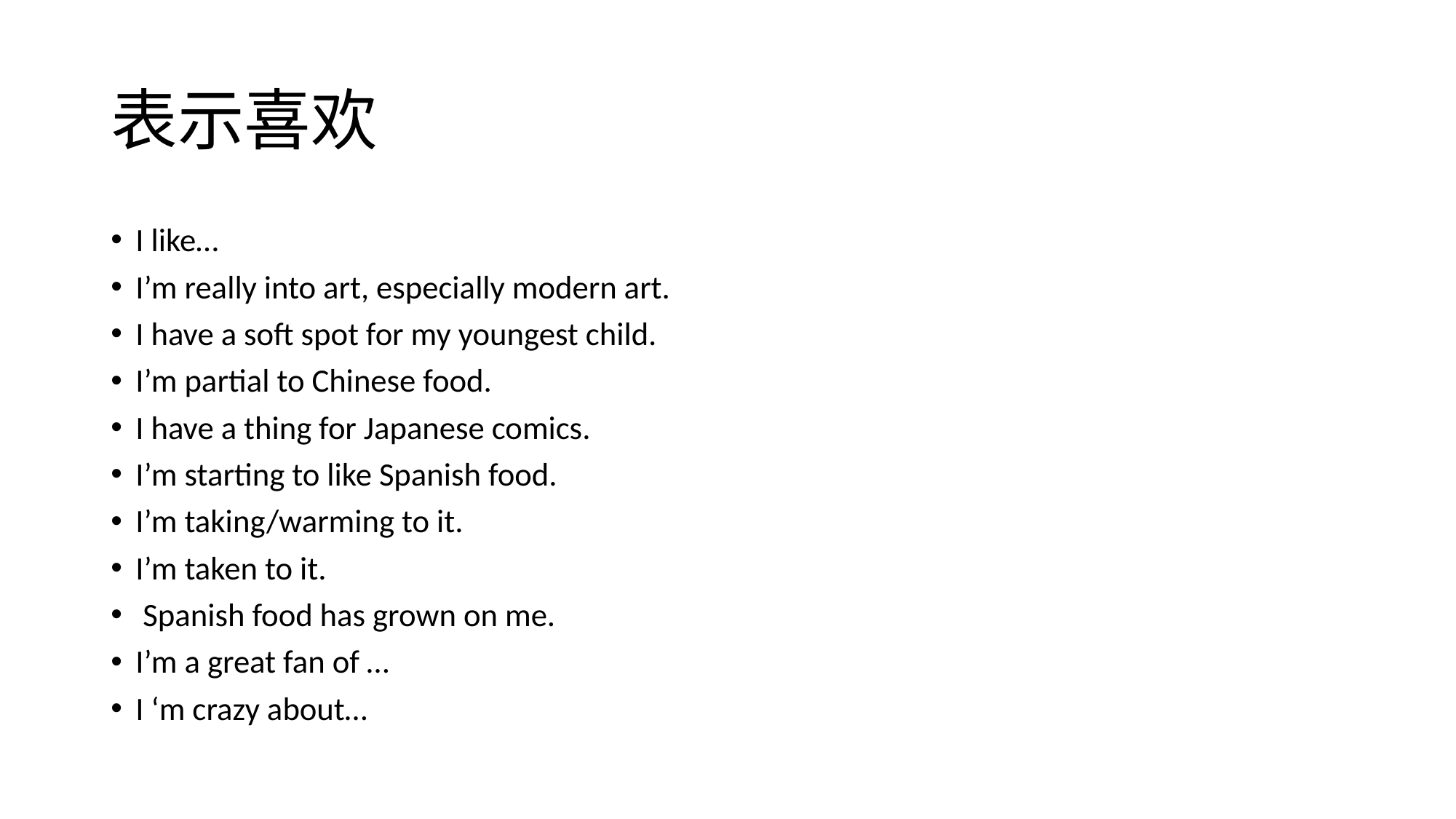

# 表示喜欢
I like…
I’m really into art, especially modern art.
I have a soft spot for my youngest child.
I’m partial to Chinese food.
I have a thing for Japanese comics.
I’m starting to like Spanish food.
I’m taking/warming to it.
I’m taken to it.
 Spanish food has grown on me.
I’m a great fan of …
I ‘m crazy about…